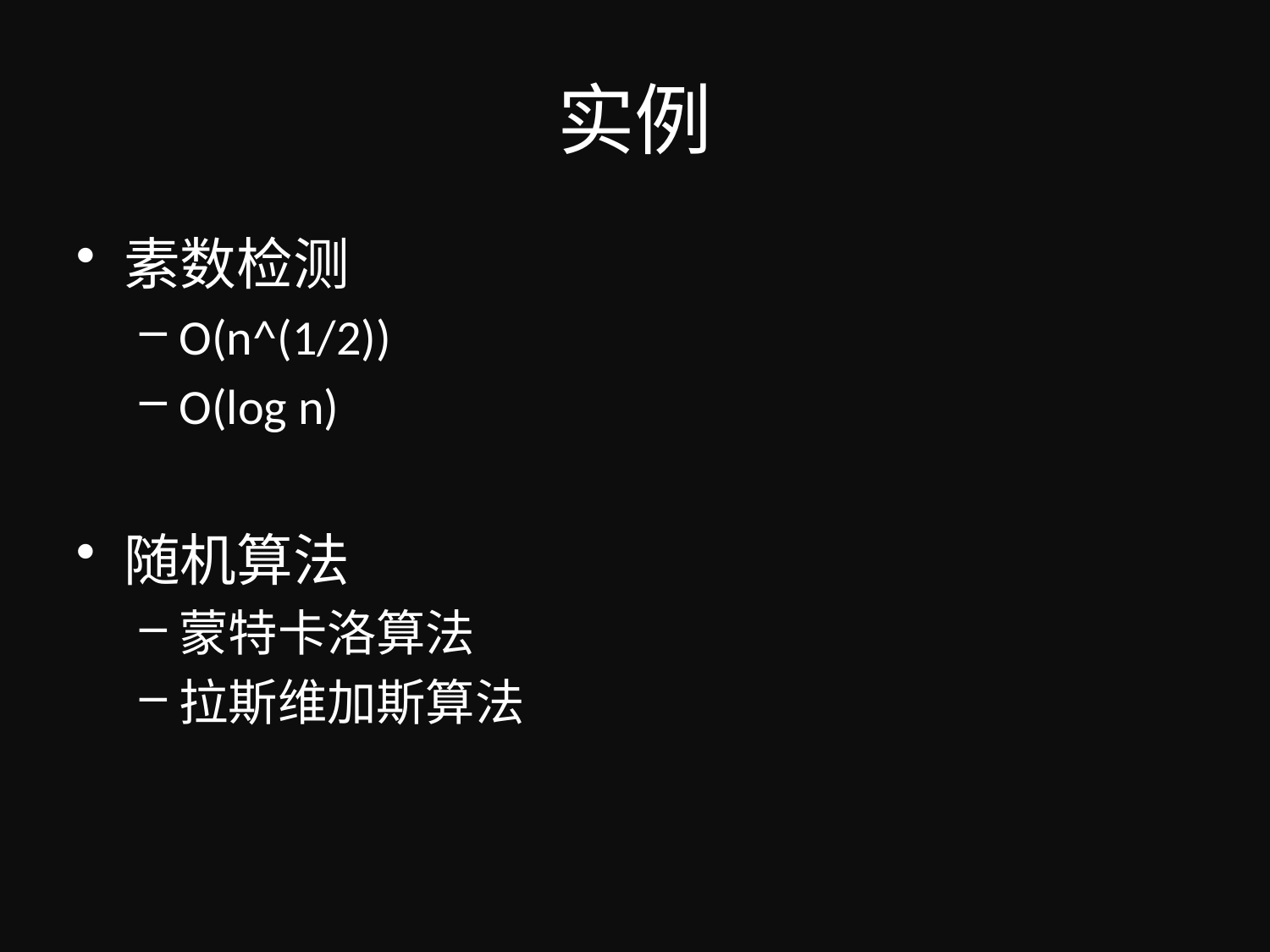

# 实例
素数检测
O(n^(1/2))
O(log n)

随机算法
蒙特卡洛算法
拉斯维加斯算法